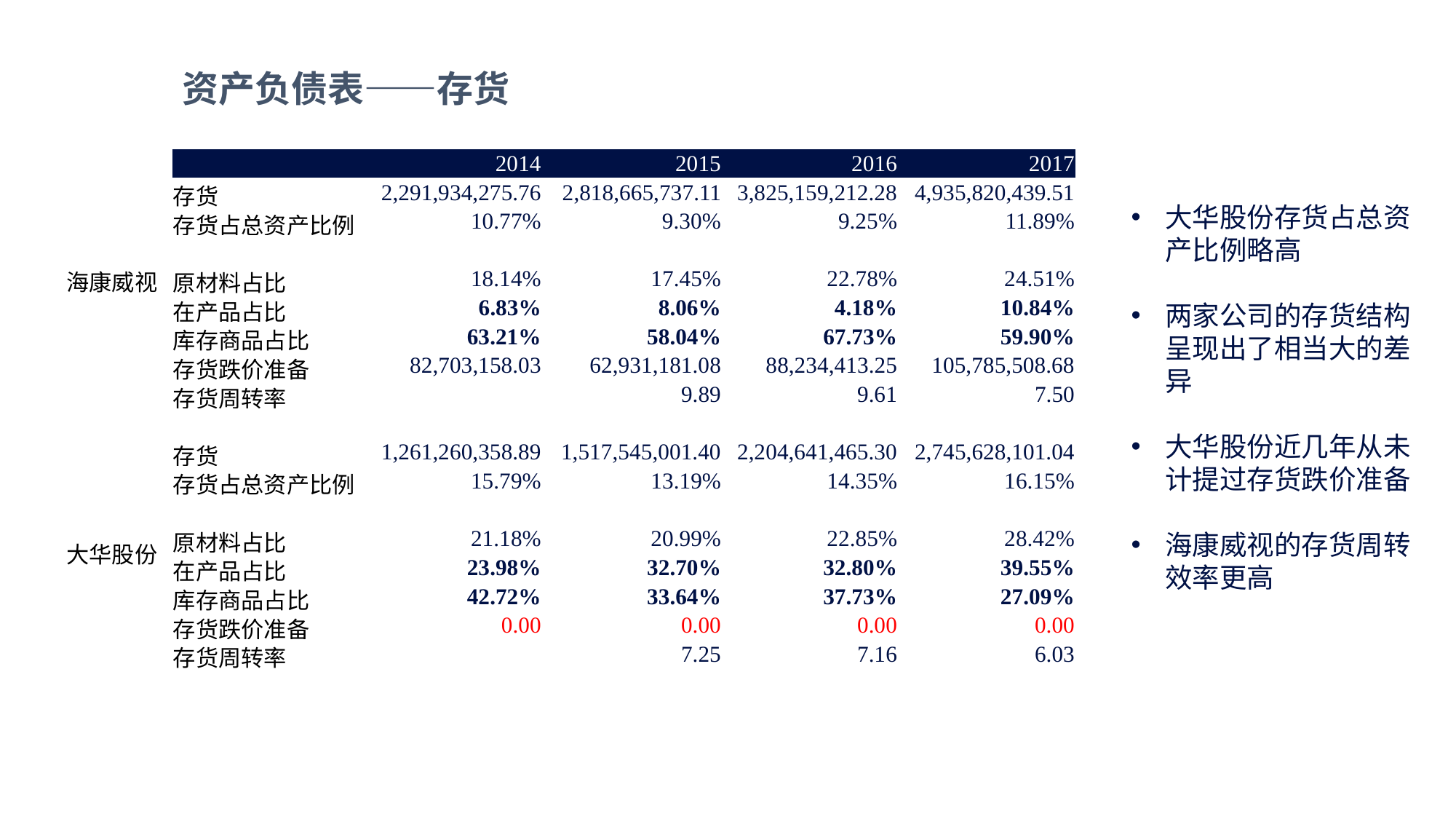

资产负债表——存货
|  |  | 2014 | 2015 | 2016 | 2017 |
| --- | --- | --- | --- | --- | --- |
| 海康威视 | 存货 | 2,291,934,275.76 | 2,818,665,737.11 | 3,825,159,212.28 | 4,935,820,439.51 |
|  | 存货占总资产比例 | 10.77% | 9.30% | 9.25% | 11.89% |
|  |  |  |  |  |  |
|  | 原材料占比 | 18.14% | 17.45% | 22.78% | 24.51% |
|  | 在产品占比 | 6.83% | 8.06% | 4.18% | 10.84% |
|  | 库存商品占比 | 63.21% | 58.04% | 67.73% | 59.90% |
|  | 存货跌价准备 | 82,703,158.03 | 62,931,181.08 | 88,234,413.25 | 105,785,508.68 |
|  | 存货周转率 |  | 9.89 | 9.61 | 7.50 |
|  |  |  |  |  |  |
| 大华股份 | 存货 | 1,261,260,358.89 | 1,517,545,001.40 | 2,204,641,465.30 | 2,745,628,101.04 |
|  | 存货占总资产比例 | 15.79% | 13.19% | 14.35% | 16.15% |
|  |  |  |  |  |  |
|  | 原材料占比 | 21.18% | 20.99% | 22.85% | 28.42% |
|  | 在产品占比 | 23.98% | 32.70% | 32.80% | 39.55% |
|  | 库存商品占比 | 42.72% | 33.64% | 37.73% | 27.09% |
|  | 存货跌价准备 | 0.00 | 0.00 | 0.00 | 0.00 |
|  | 存货周转率 |  | 7.25 | 7.16 | 6.03 |
大华股份存货占总资产比例略高

两家公司的存货结构呈现出了相当大的差异

大华股份近几年从未计提过存货跌价准备

海康威视的存货周转效率更高